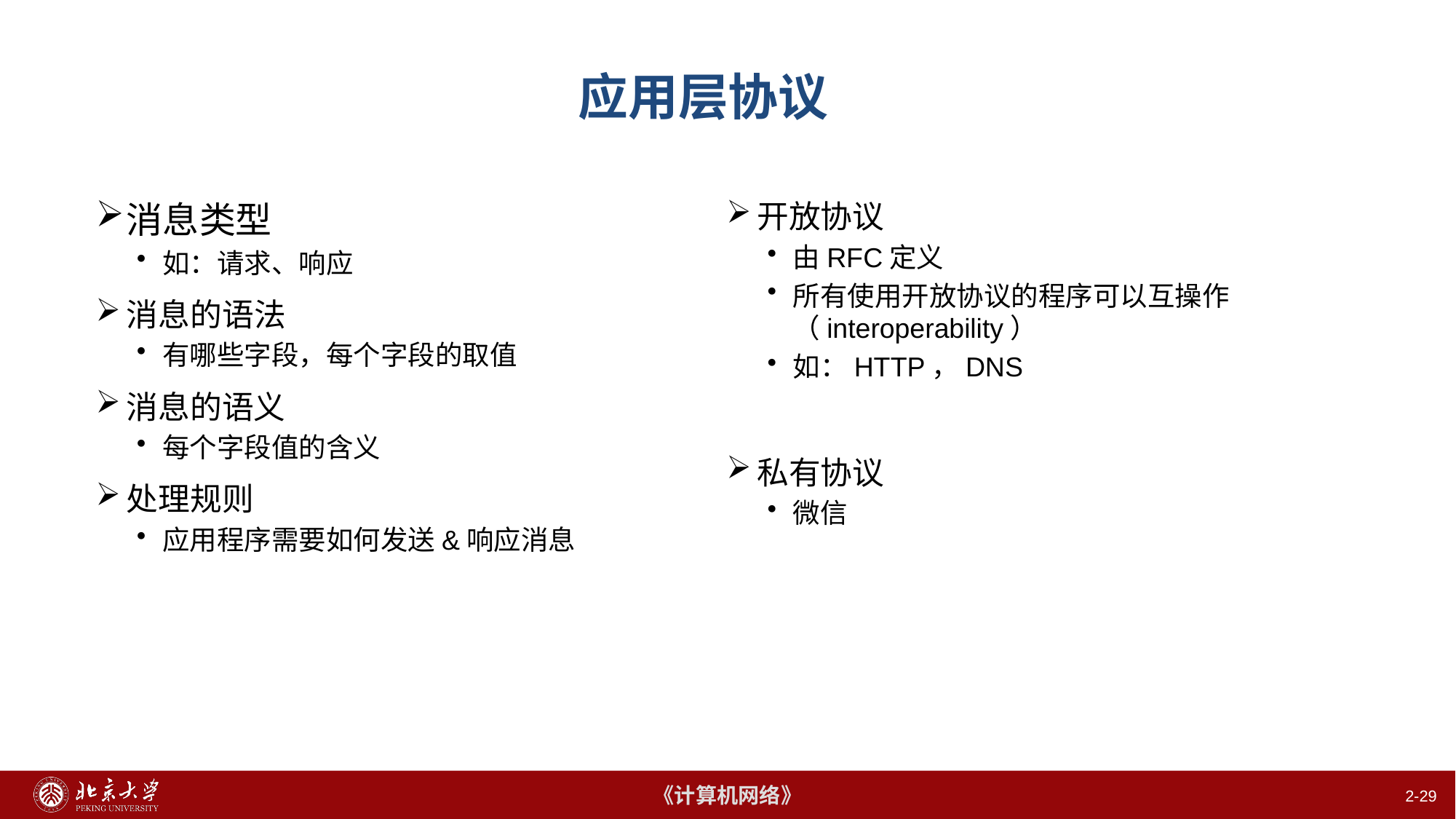

# 应用层协议
消息类型
如：请求、响应
消息的语法
有哪些字段，每个字段的取值
消息的语义
每个字段值的含义
处理规则
应用程序需要如何发送&响应消息
开放协议
由RFC定义
所有使用开放协议的程序可以互操作
（interoperability）
如：HTTP，DNS

私有协议
微信
2-29